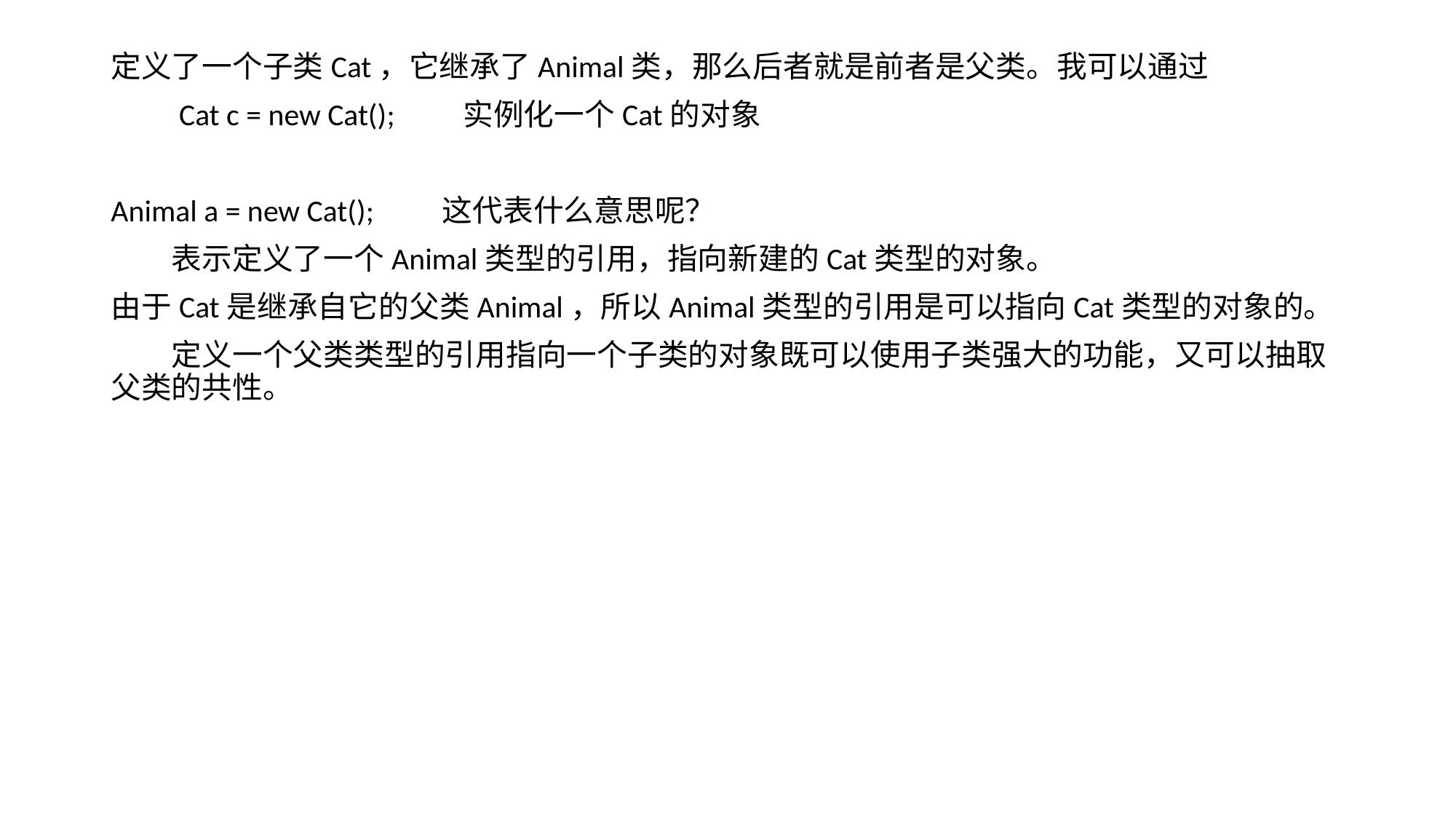

定义了一个子类Cat，它继承了Animal类，那么后者就是前者是父类。我可以通过
　　Cat c = new Cat();　　实例化一个Cat的对象

Animal a = new Cat();　　这代表什么意思呢？
　　表示定义了一个Animal类型的引用，指向新建的Cat类型的对象。
由于Cat是继承自它的父类Animal，所以Animal类型的引用是可以指向Cat类型的对象的。
　　定义一个父类类型的引用指向一个子类的对象既可以使用子类强大的功能，又可以抽取父类的共性。